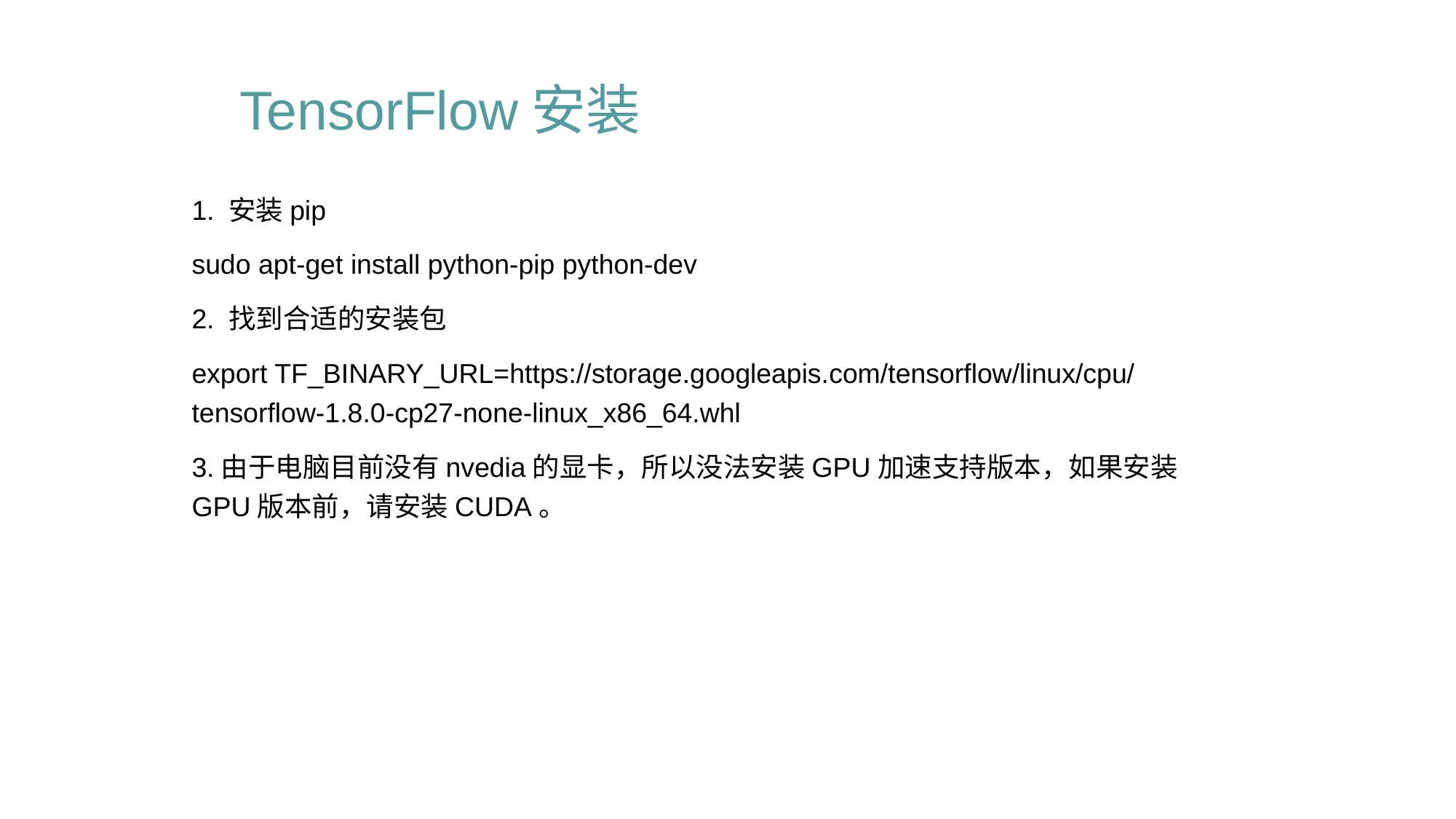

# TensorFlow安装
1. 安装pip
sudo apt-get install python-pip python-dev
2. 找到合适的安装包
export TF_BINARY_URL=https://storage.googleapis.com/tensorflow/linux/cpu/tensorflow-1.8.0-cp27-none-linux_x86_64.whl
3.由于电脑目前没有nvedia的显卡，所以没法安装GPU加速支持版本，如果安装GPU版本前，请安装CUDA。